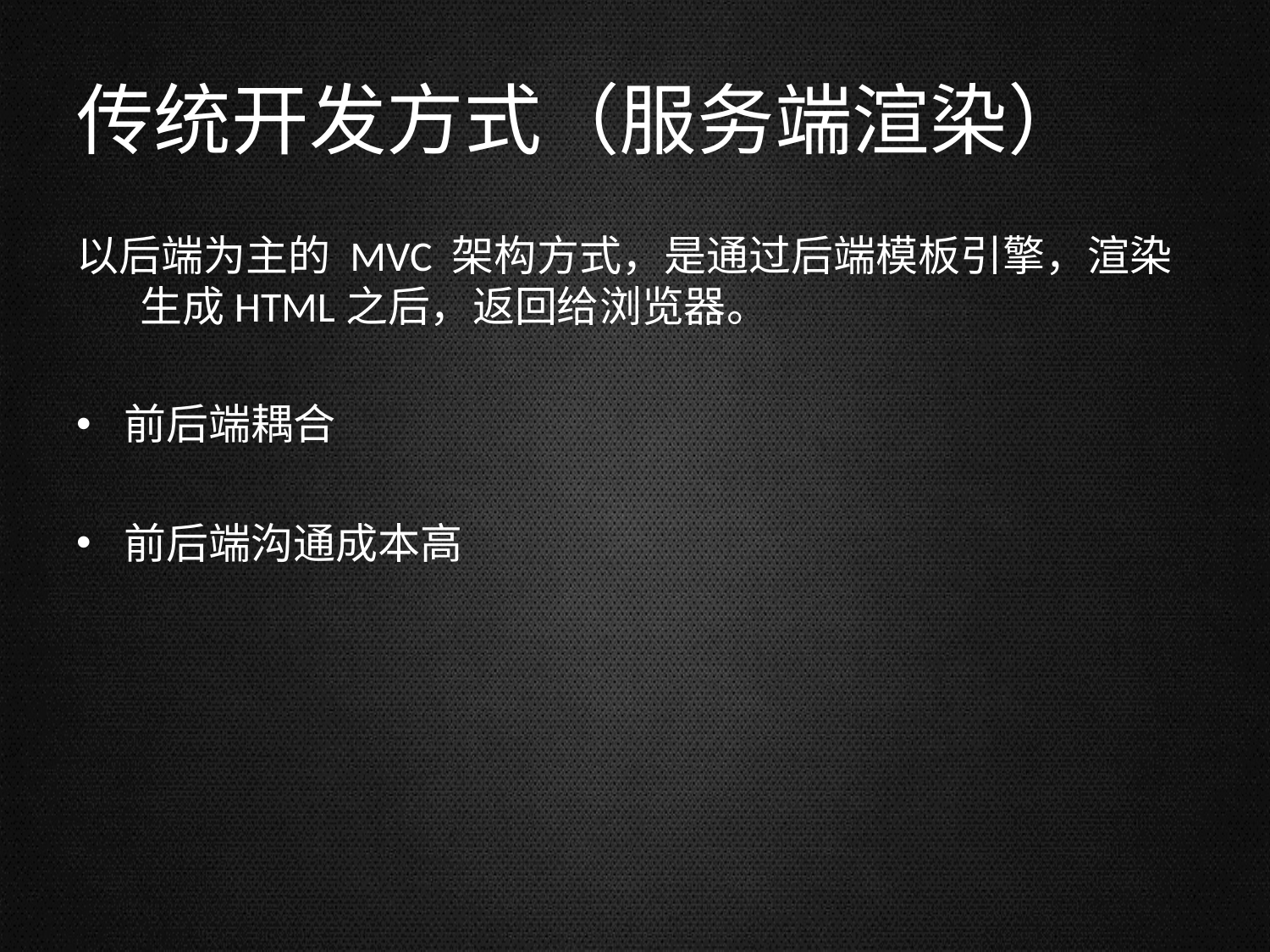

# 传统开发方式（服务端渲染）
以后端为主的 MVC 架构方式，是通过后端模板引擎，渲染生成HTML之后，返回给浏览器。

前后端耦合

前后端沟通成本高